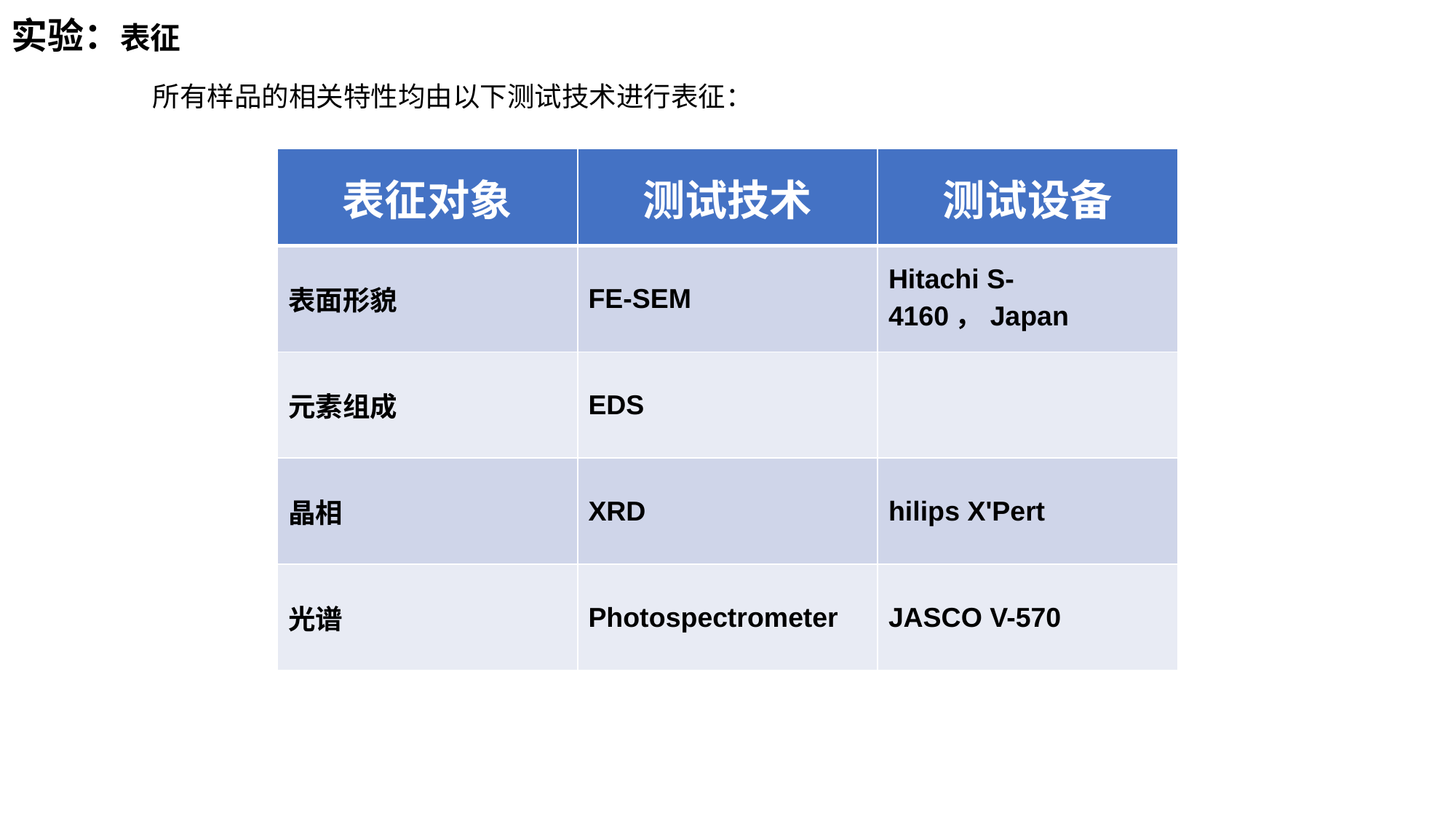

实验：表征
所有样品的相关特性均由以下测试技术进行表征：
| 表征对象 | 测试技术 | 测试设备 |
| --- | --- | --- |
| 表面形貌 | FE-SEM | Hitachi S-4160，Japan |
| 元素组成 | EDS |  |
| 晶相 | XRD | hilips X'Pert |
| 光谱 | Photospectrometer | JASCO V-570 |